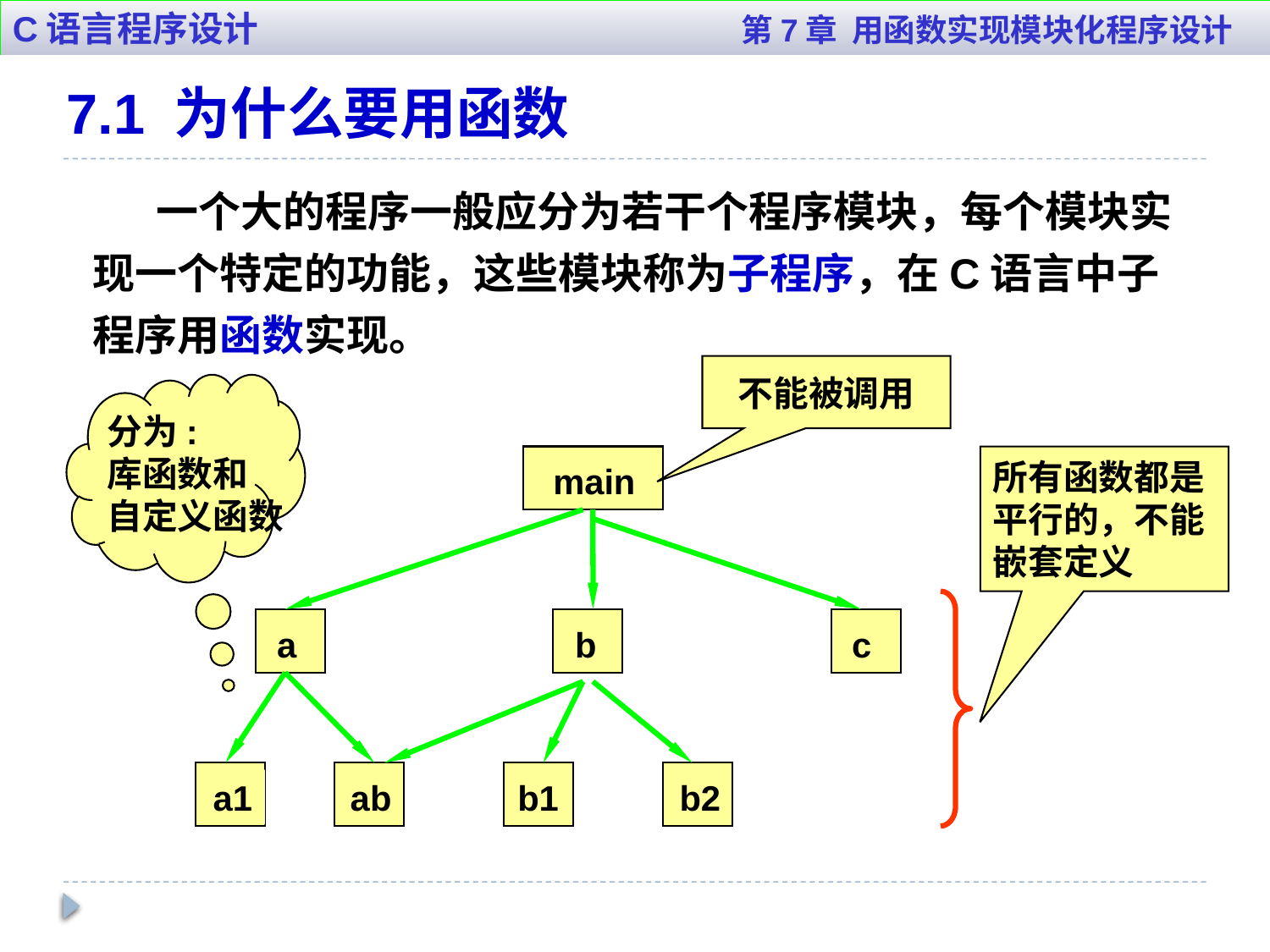

C语言程序设计                                                            第7章  用函数实现模块化程序设计
7.1 为什么要用函数

一个大的程序一般应分为若干个程序模块，每个模块实现一个特定的功能，这些模块称为子程序，在C语言中子程序用函数实现。
不能被调用
分为:
库函数和
自定义函数

main

a
b
c

a1
ab
b1
b2
所有函数都是
平行的，不能
嵌套定义